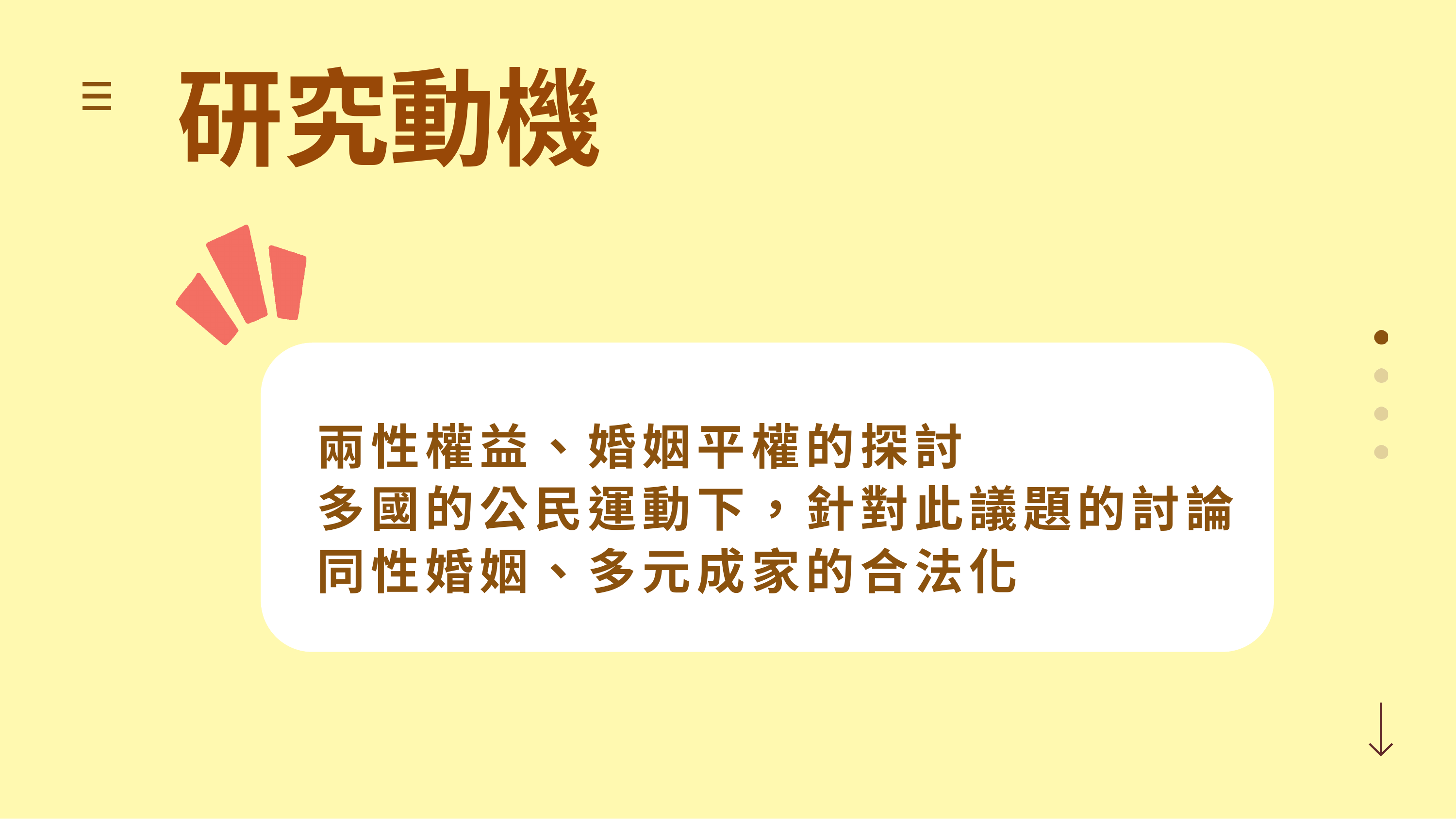

研究動機

# 兩性權益、婚姻平權的探討 多國的公民運動下，針對此議題的討論 同性婚姻、多元成家的合法化